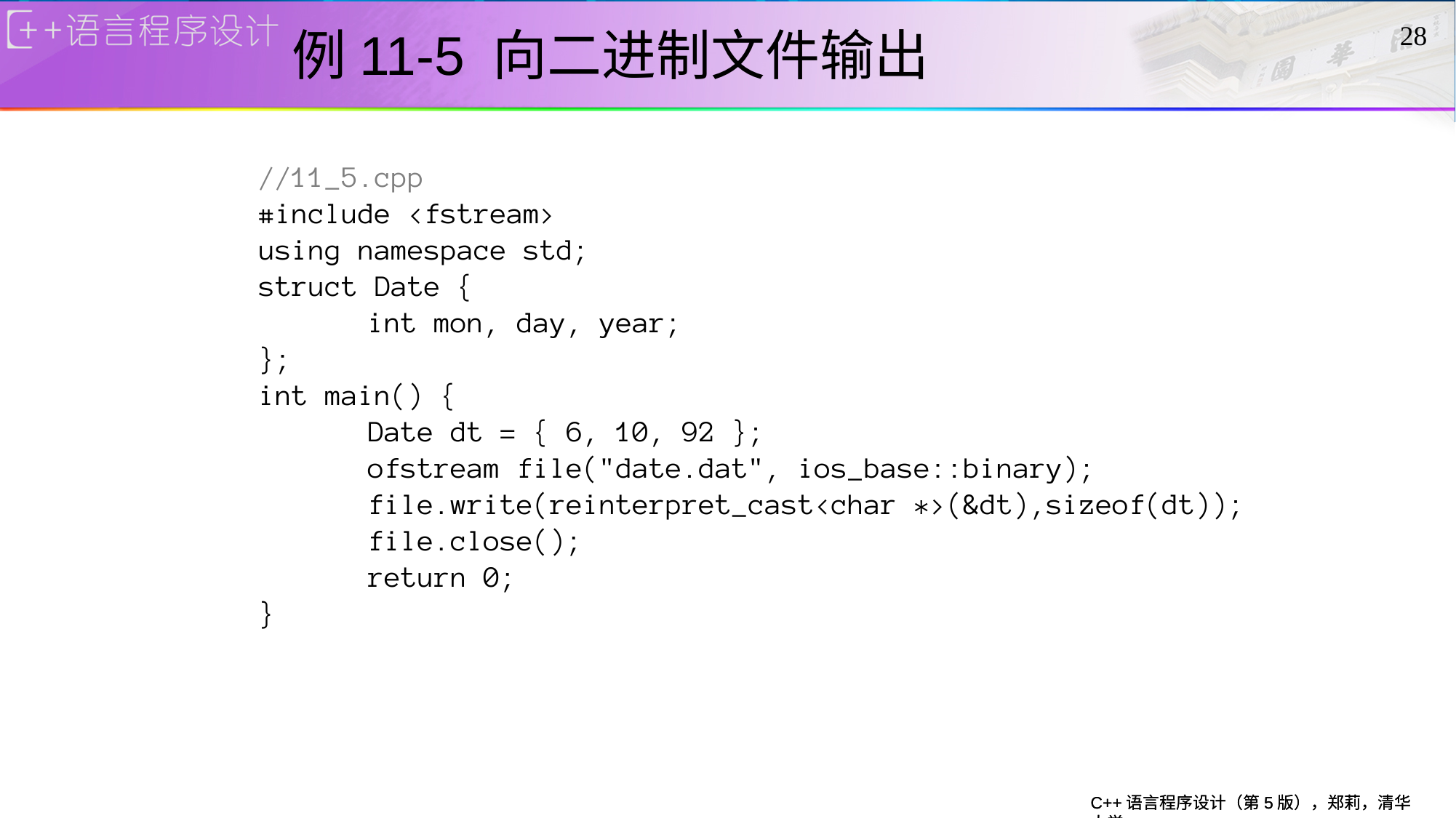

# 例11-5 向二进制文件输出
28
//11_5.cpp
#include <fstream>
using namespace std;
struct Date {
	int mon, day, year;
};
int main() {
	Date dt = { 6, 10, 92 };
	ofstream file("date.dat", ios_base::binary);
	file.write(reinterpret_cast<char *>(&dt),sizeof(dt));
	file.close();
	return 0;
}